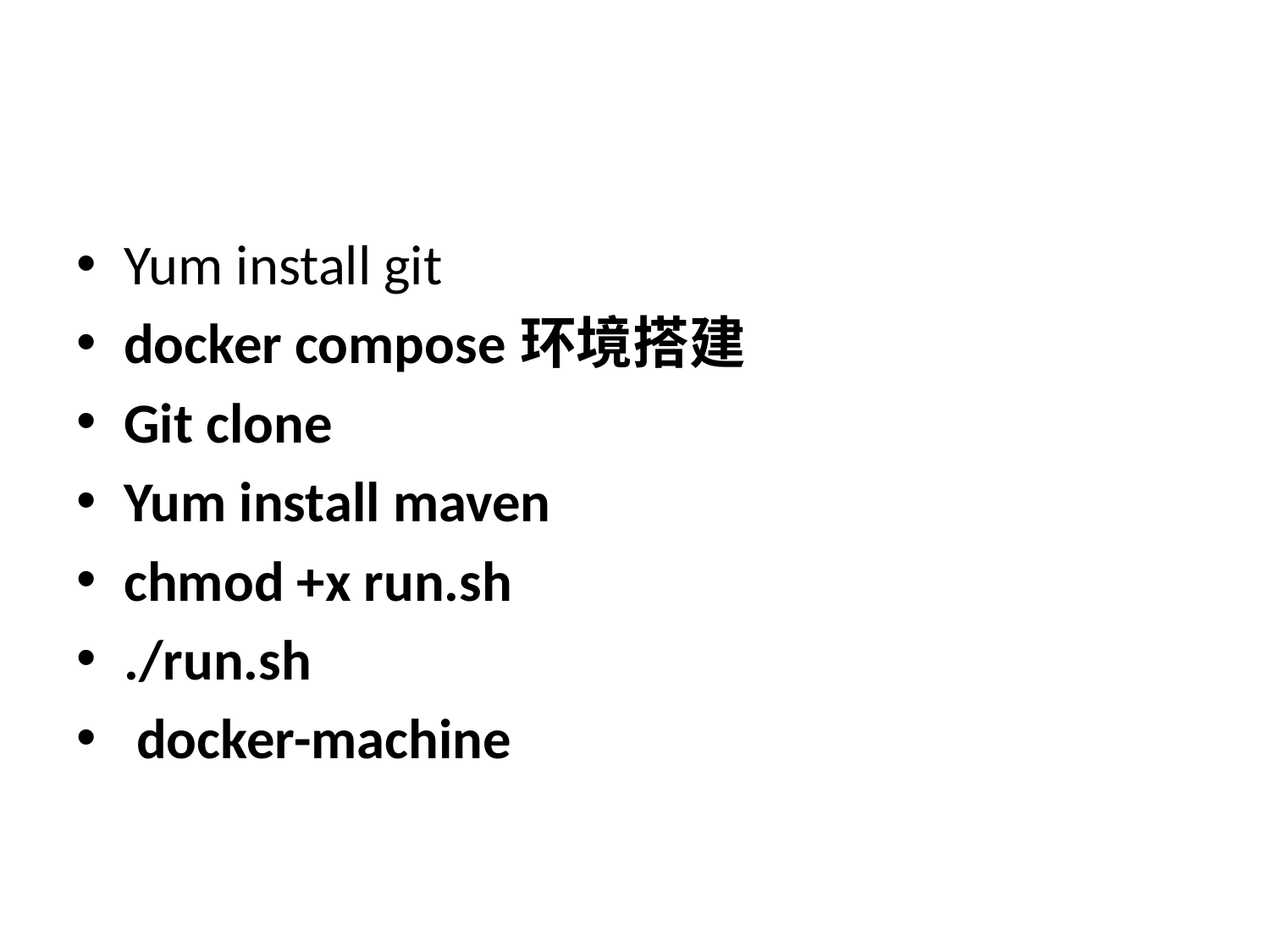

#
Yum install git
docker compose环境搭建
Git clone
Yum install maven
chmod +x run.sh
./run.sh
 docker-machine